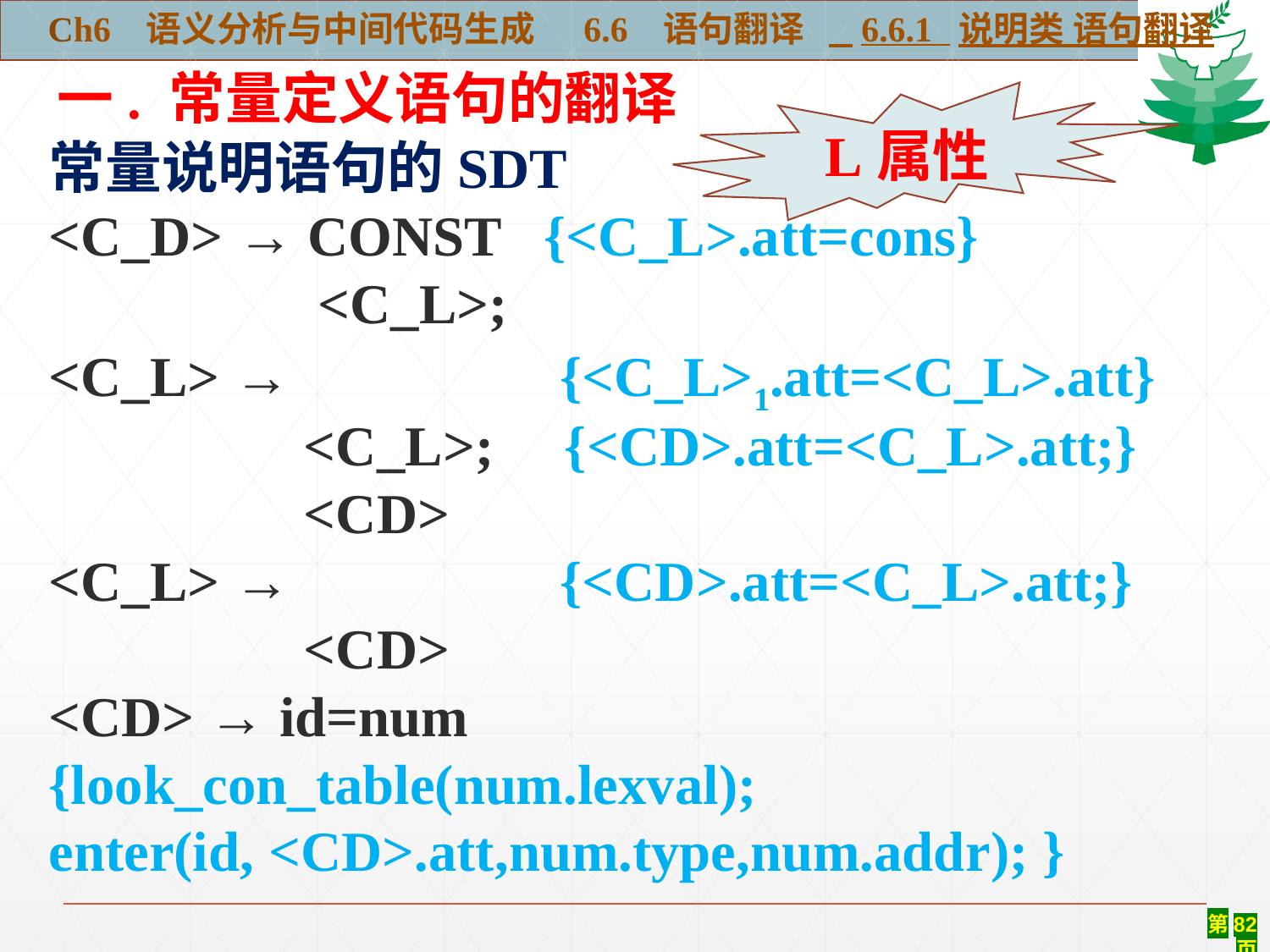

Ch6   语义分析与中间代码生成     6.6   语句翻译      6.6.1  说明类 语句翻译
 一. 常量定义语句的翻译
L属性
常量说明语句的SDT
<C_D> → CONST   {<C_L>.att=cons}
                   <C_L>;
<C_L> →                   {<C_L>1.att=<C_L>.att}
                  <C_L>;     {<CD>.att=<C_L>.att;}
                  <CD>
<C_L> →                   {<CD>.att=<C_L>.att;}
                  <CD>
<CD> → id=num
{look_con_table(num.lexval);
enter(id, <CD>.att,num.type,num.addr); }